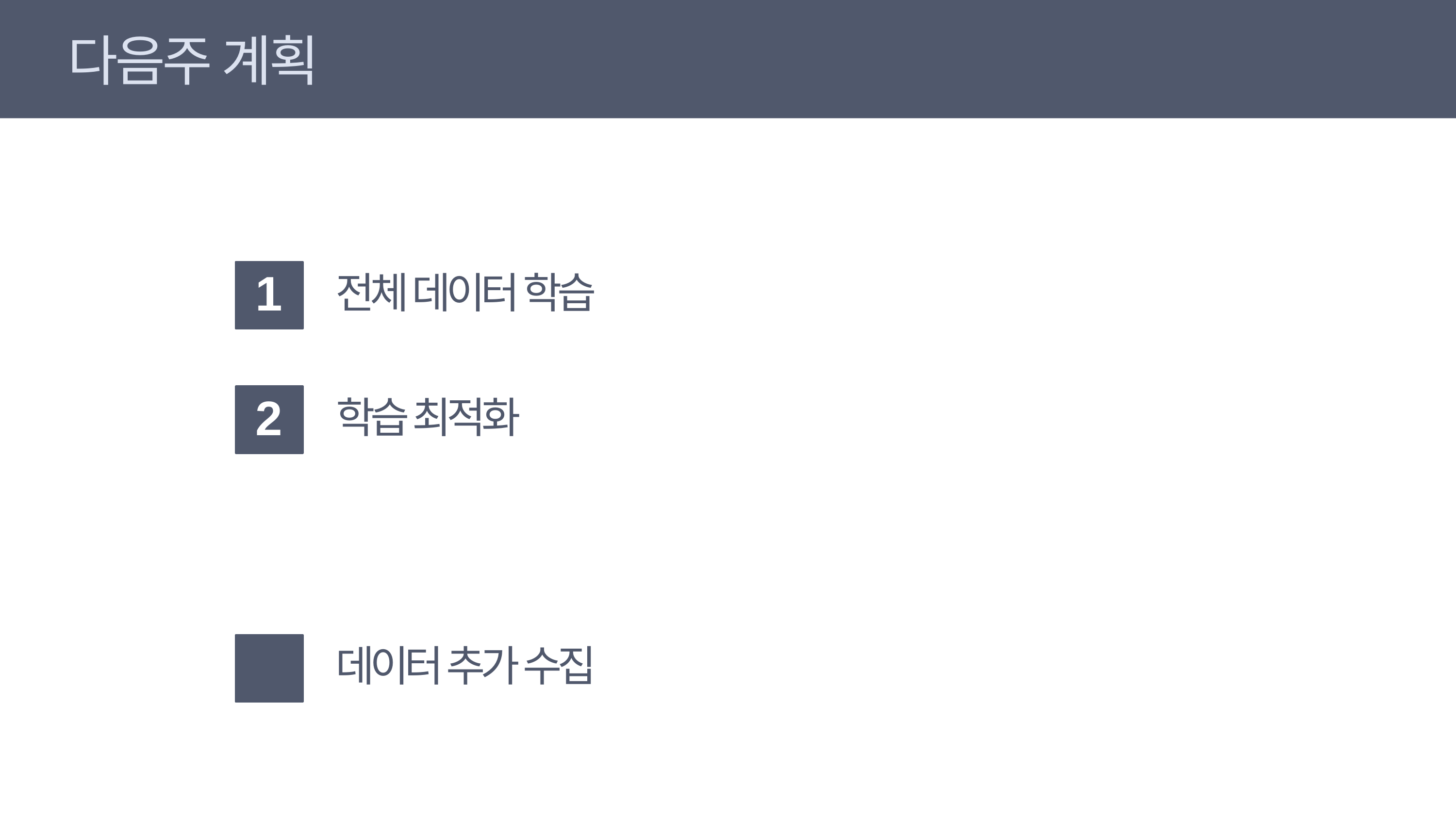

다음주 계획
1

전체 데이터 학습
2

학습 최적화

데이터 추가 수집